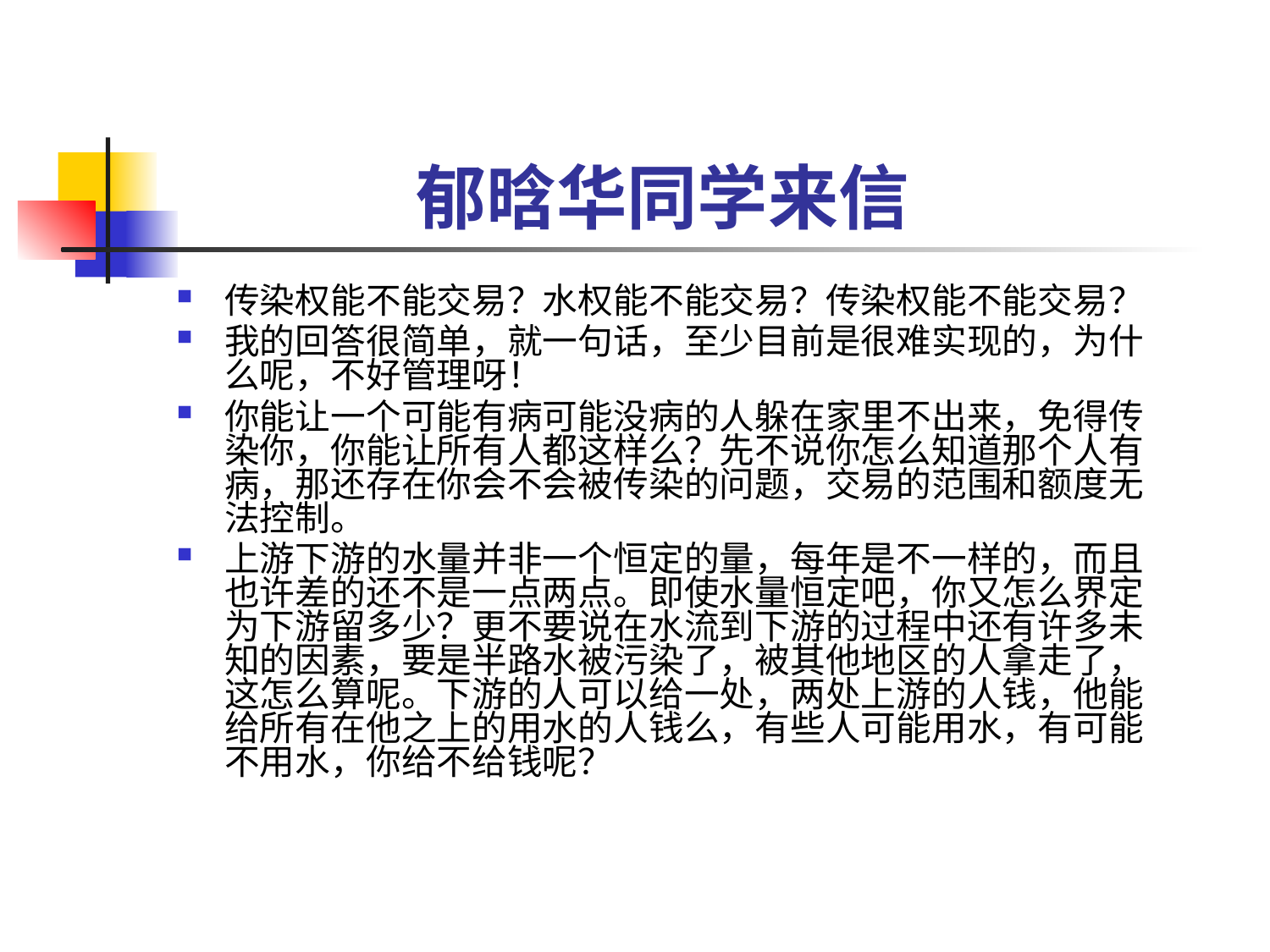

# 郁晗华同学来信
传染权能不能交易？水权能不能交易？传染权能不能交易？
我的回答很简单，就一句话，至少目前是很难实现的，为什么呢，不好管理呀！
你能让一个可能有病可能没病的人躲在家里不出来，免得传染你，你能让所有人都这样么？先不说你怎么知道那个人有病，那还存在你会不会被传染的问题，交易的范围和额度无法控制。
上游下游的水量并非一个恒定的量，每年是不一样的，而且也许差的还不是一点两点。即使水量恒定吧，你又怎么界定为下游留多少？更不要说在水流到下游的过程中还有许多未知的因素，要是半路水被污染了，被其他地区的人拿走了，这怎么算呢。下游的人可以给一处，两处上游的人钱，他能给所有在他之上的用水的人钱么，有些人可能用水，有可能不用水，你给不给钱呢？